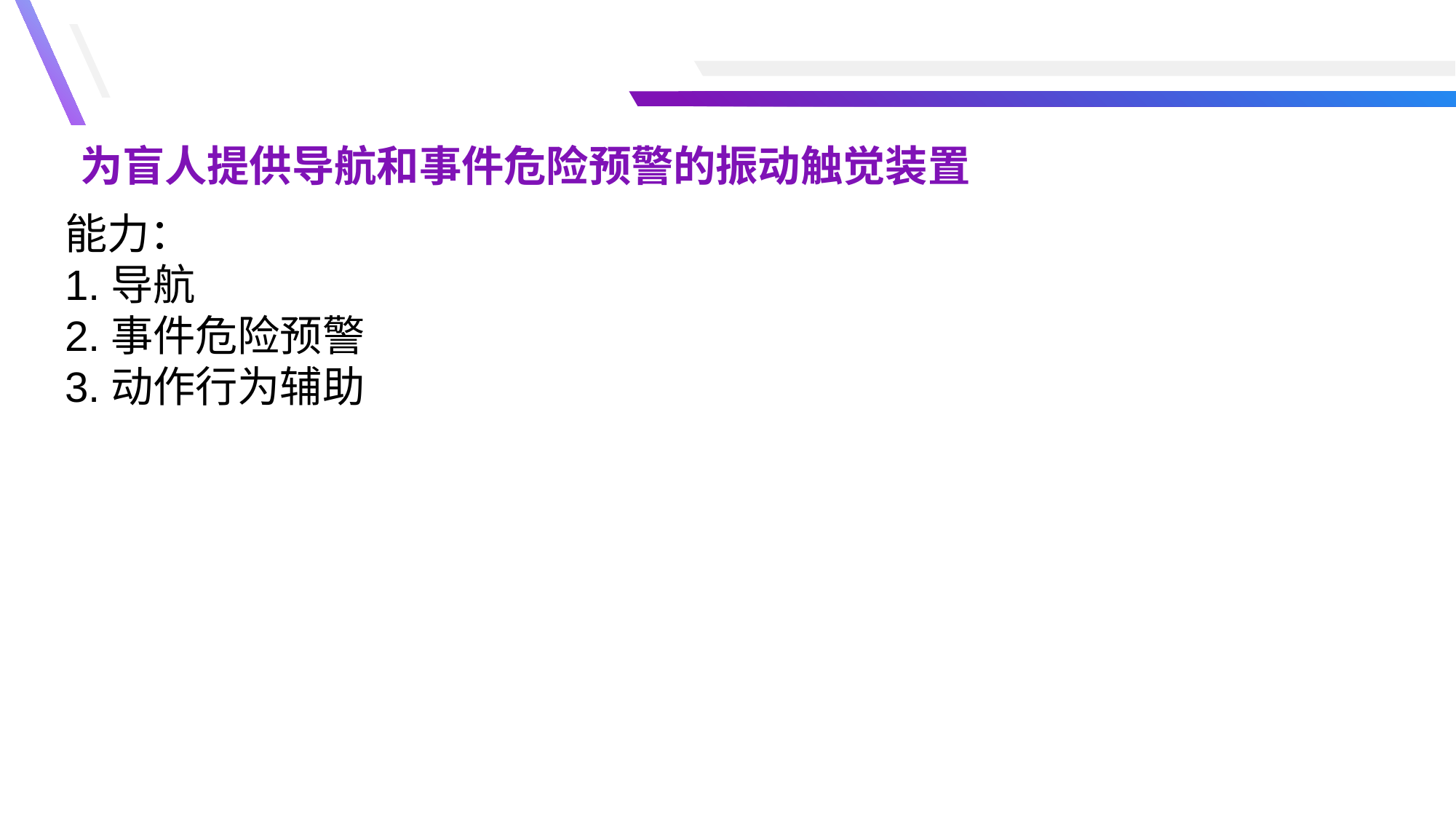

为盲人提供导航和事件危险预警的振动触觉装置
能力：
1.导航
2.事件危险预警
3.动作行为辅助